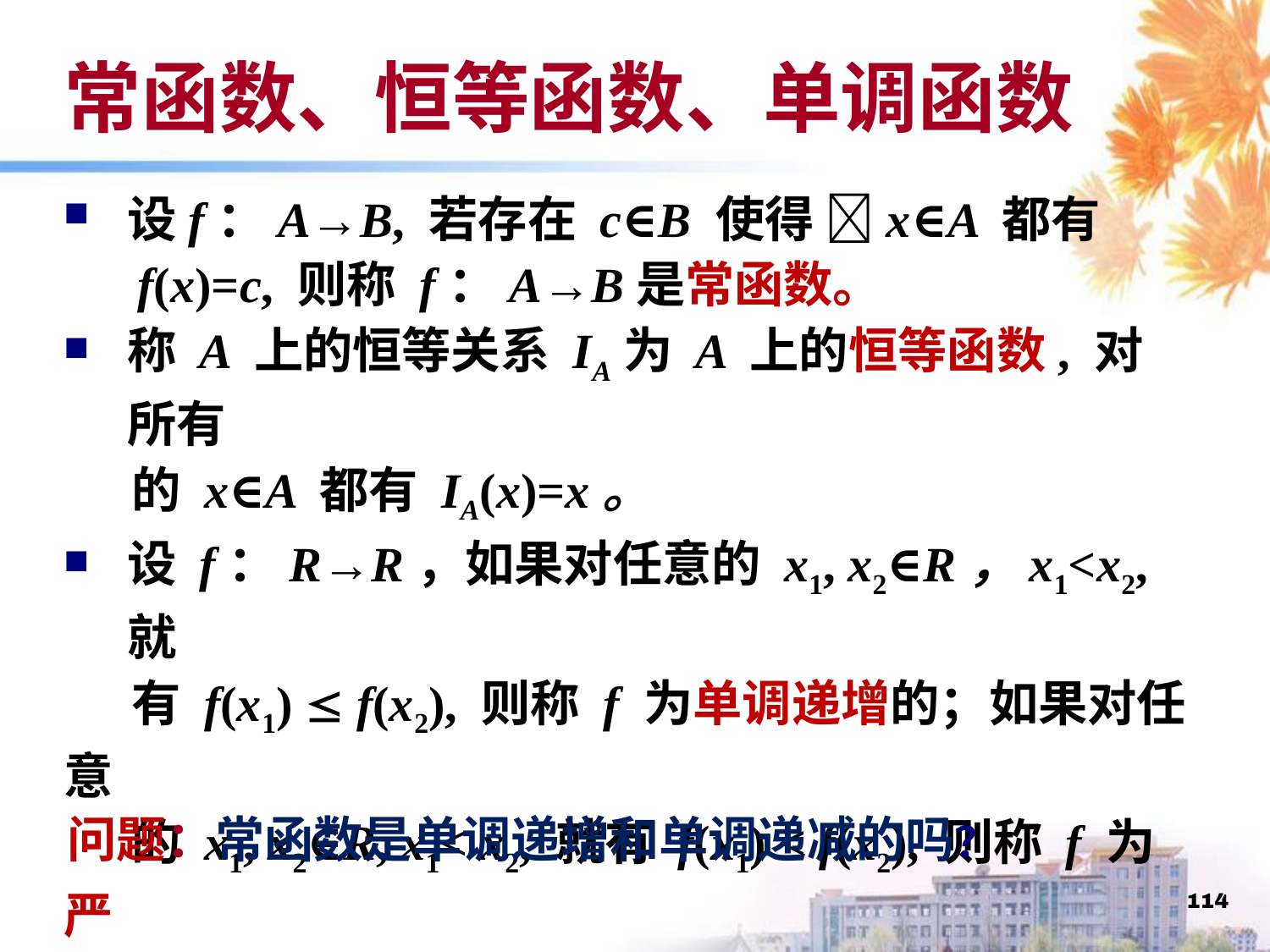

# 常函数、恒等函数、单调函数
设f：A→B, 若存在 c∈B 使得 ∀x∈A 都有
      f(x)=c, 则称 f：A→B是常函数。
称 A 上的恒等关系 IA为 A 上的恒等函数, 对所有
     的 x∈A 都有 IA(x)=x。
设 f：R→R，如果对任意的 x1, x2∈R，x1<x2, 就
     有 f(x1) ≤ f(x2), 则称 f 为单调递增的；如果对任意
     的 x1, x2∈R, x1< x2, 就有 f(x1) < f(x2), 则称 f 为 严
     格单调递增 的。
类似可以定义单调递减 和严格单调递减 的函数。
问题：常函数是单调递增和单调递减的吗？
114